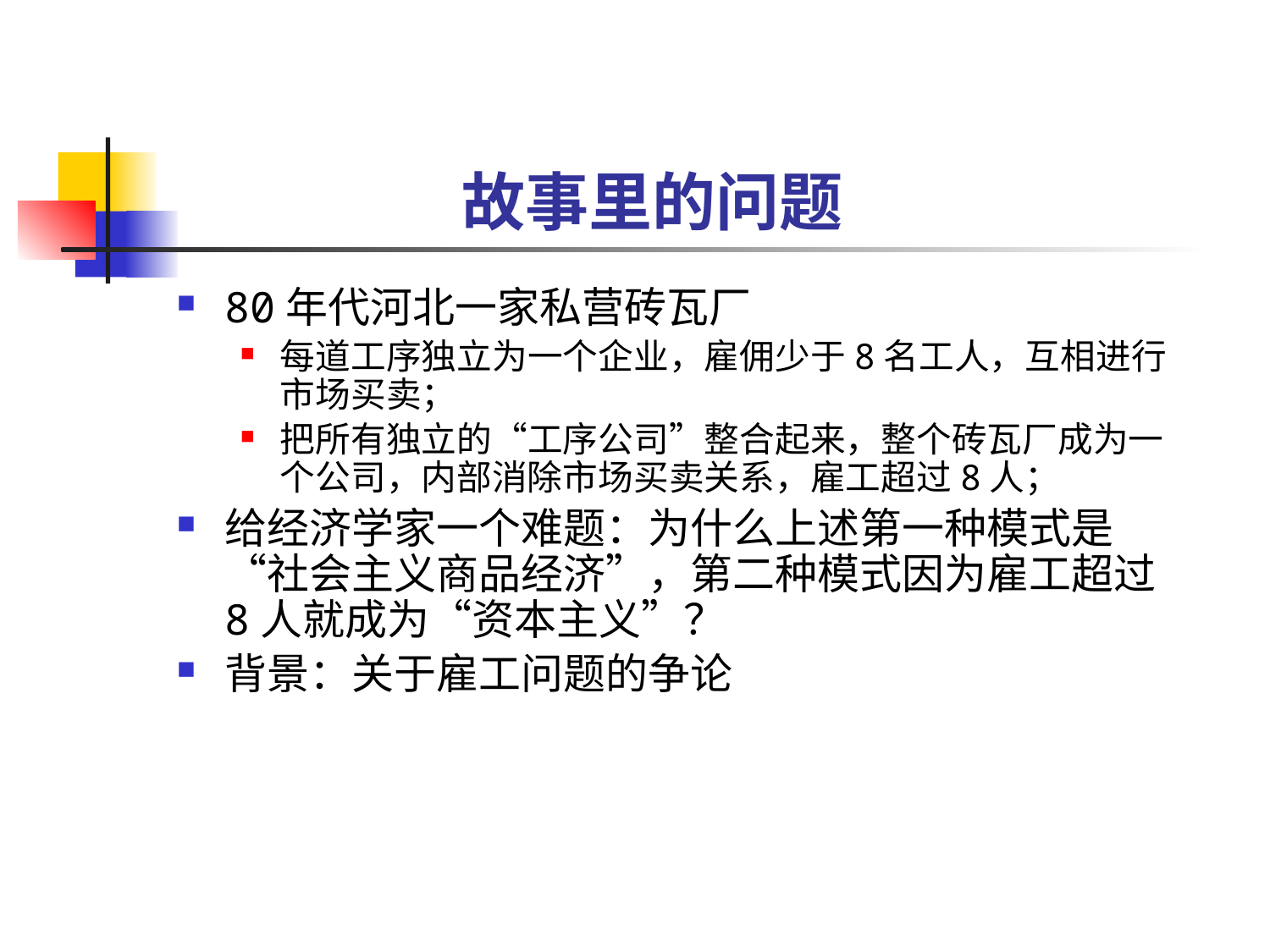

# 故事里的问题
80年代河北一家私营砖瓦厂
每道工序独立为一个企业，雇佣少于8名工人，互相进行市场买卖；
把所有独立的“工序公司”整合起来，整个砖瓦厂成为一个公司，内部消除市场买卖关系，雇工超过8人；
给经济学家一个难题：为什么上述第一种模式是“社会主义商品经济”，第二种模式因为雇工超过8人就成为“资本主义”？
背景：关于雇工问题的争论